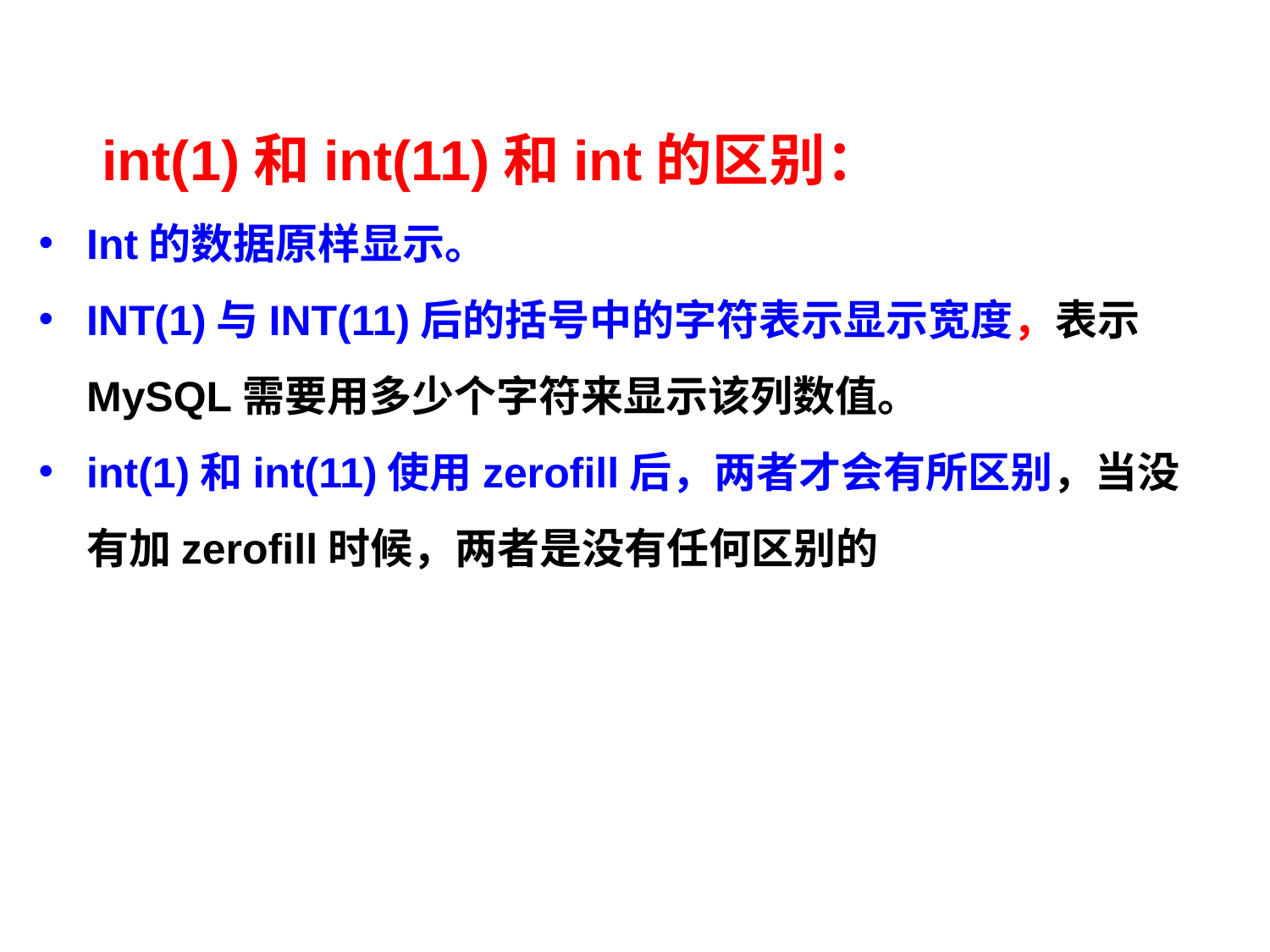

int(1)和int(11)和int的区别：
Int的数据原样显示。
INT(1)与INT(11)后的括号中的字符表示显示宽度，表示MySQL需要用多少个字符来显示该列数值。
int(1)和int(11)使用zerofill后，两者才会有所区别，当没有加zerofill时候，两者是没有任何区别的